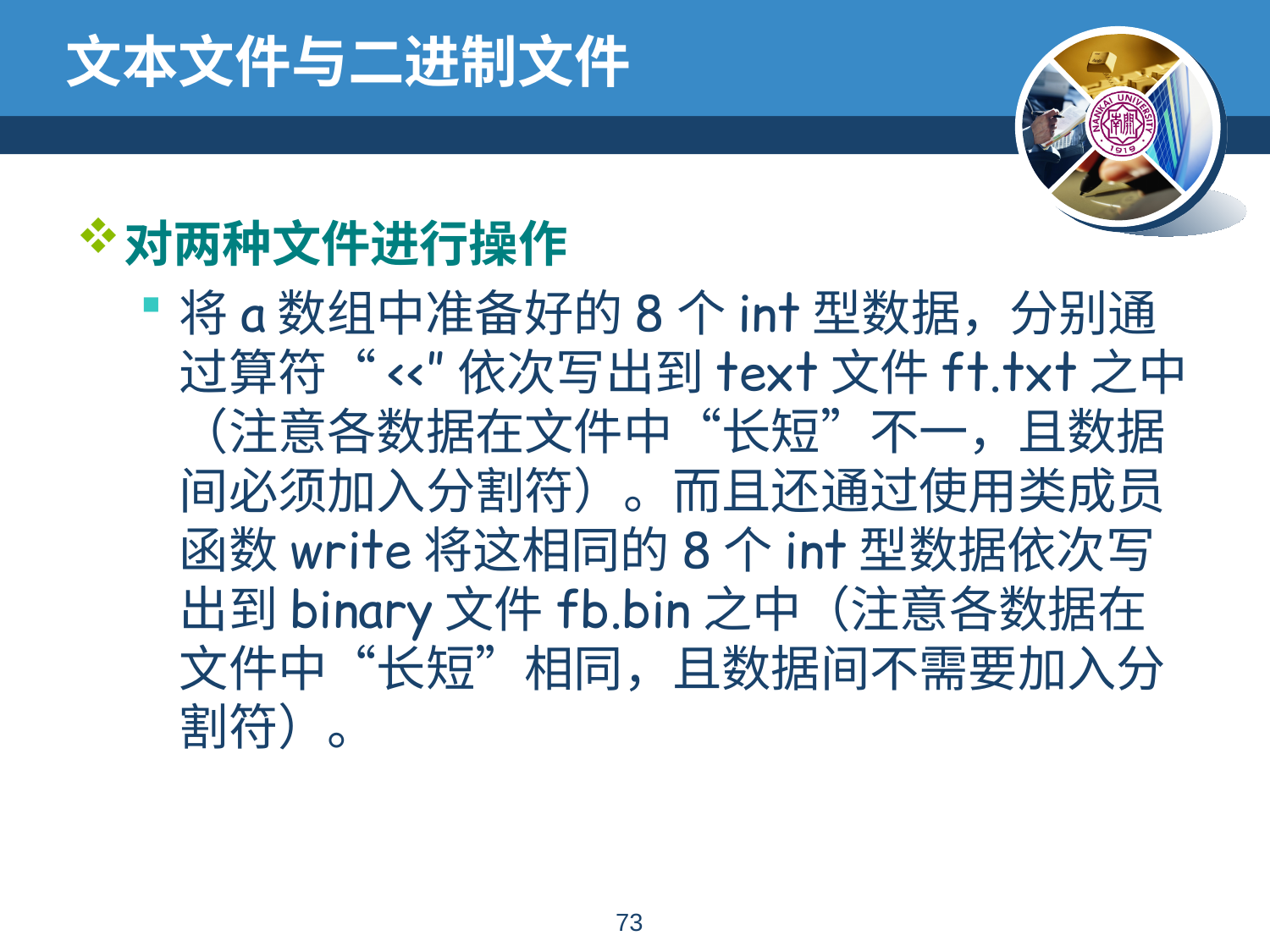

# 文本文件与二进制文件
对两种文件进行操作
将a数组中准备好的8个int型数据，分别通过算符“<<”依次写出到text文件ft.txt之中（注意各数据在文件中“长短”不一，且数据间必须加入分割符）。而且还通过使用类成员函数write将这相同的8个int型数据依次写出到binary文件fb.bin之中（注意各数据在文件中“长短”相同，且数据间不需要加入分割符）。
73